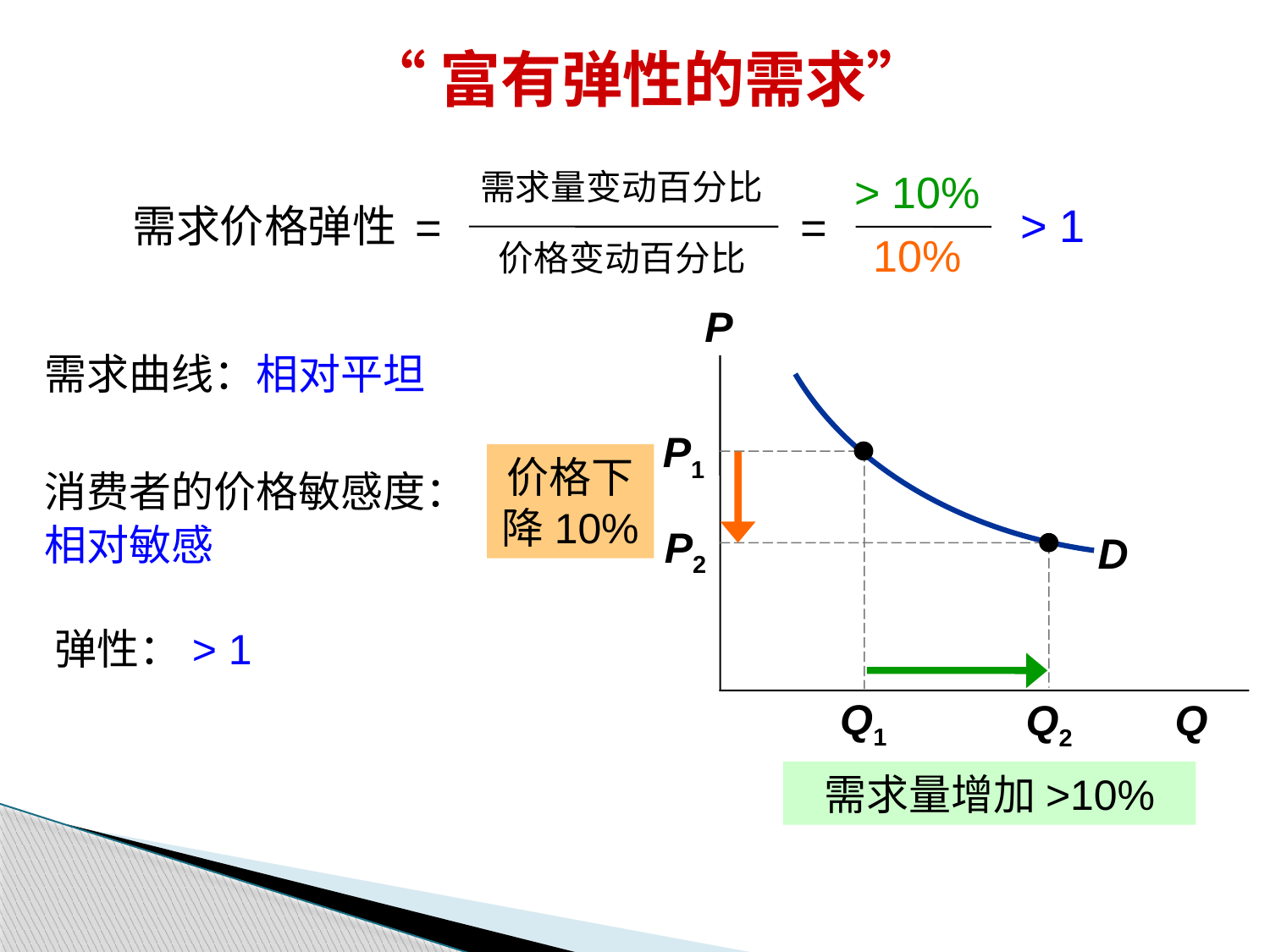

“富有弹性的需求”
需求量变动百分比
=
=
需求价格弹性

价格变动百分比
> 10%
> 1
10%

D
P

Q
需求曲线：相对平坦
P1

Q1
价格下降10%

消费者的价格敏感度：相对敏感
P2

Q2

弹性：> 1
需求量增加>10%